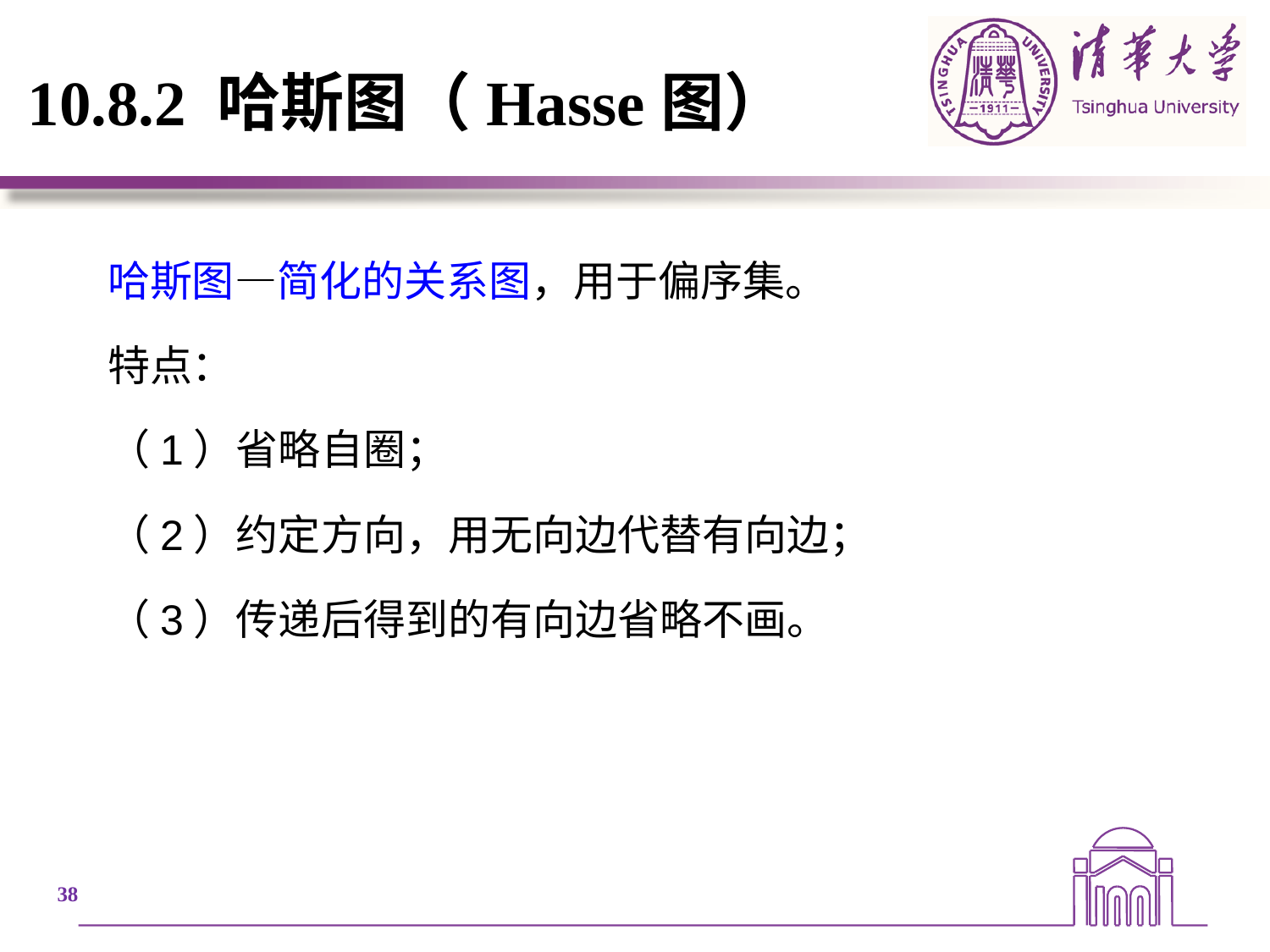

# 10.8.2 哈斯图（Hasse图）
哈斯图—简化的关系图，用于偏序集。
特点：
（1）省略自圈；
（2）约定方向，用无向边代替有向边；
（3）传递后得到的有向边省略不画。